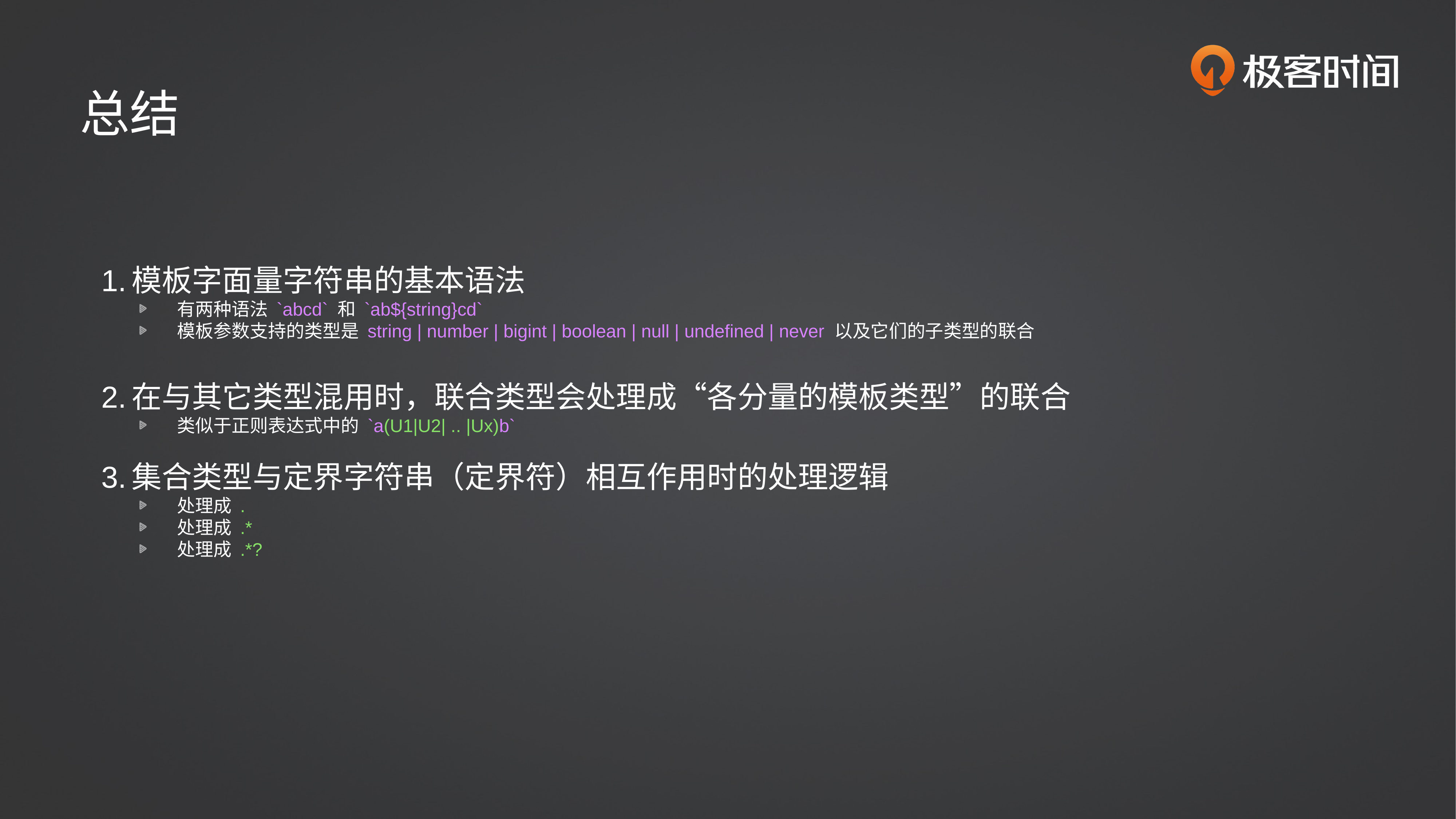

总结
模板字面量字符串的基本语法
有两种语法 `abcd` 和 `ab${string}cd`
模板参数支持的类型是 string | number | bigint | boolean | null | undefined | never 以及它们的子类型的联合

在与其它类型混用时，联合类型会处理成“各分量的模板类型”的联合
类似于正则表达式中的 `a(U1|U2| .. |Ux)b`

集合类型与定界字符串（定界符）相互作用时的处理逻辑
处理成 .
处理成 .*
处理成 .*?